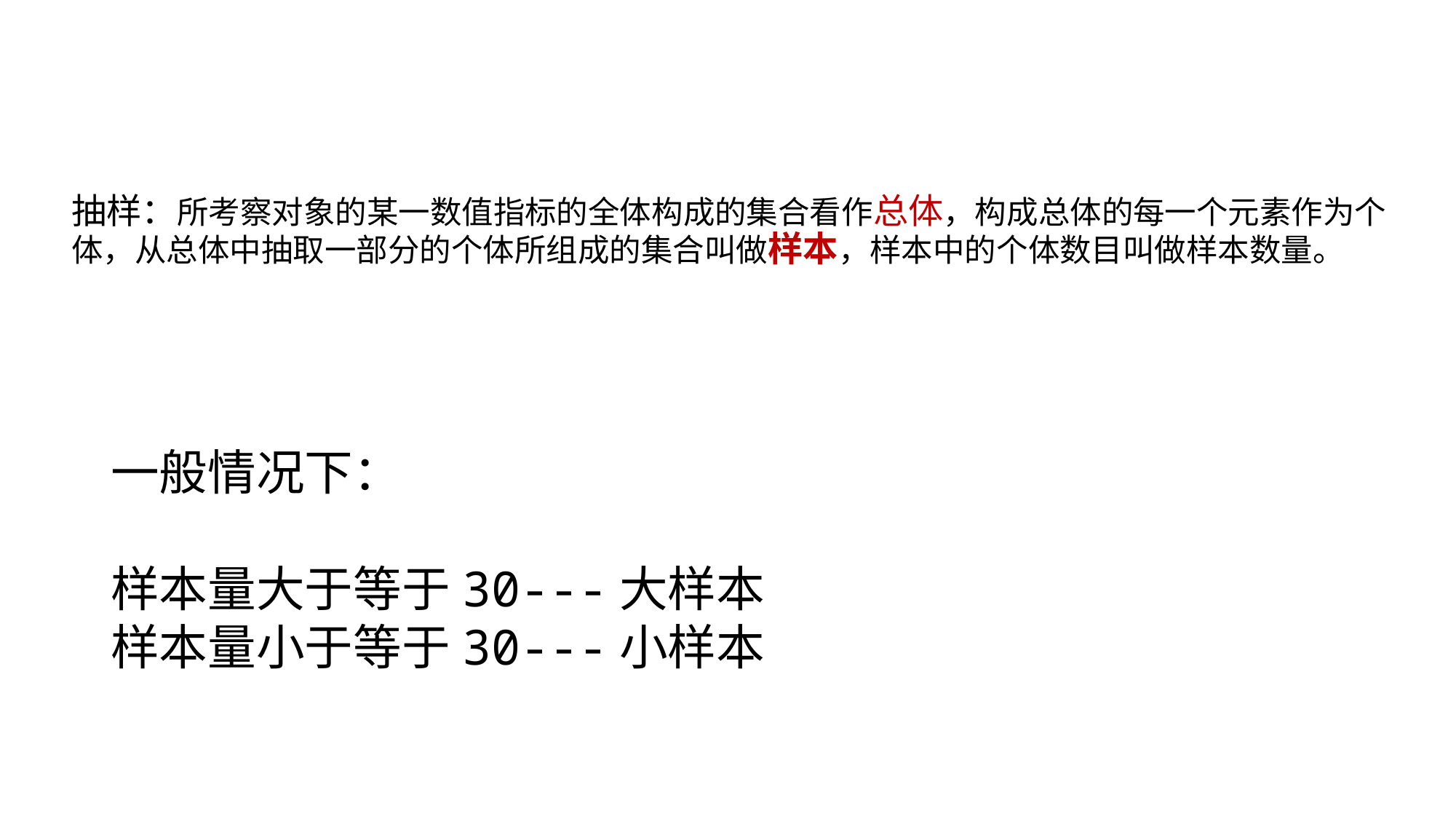

# 抽样：所考察对象的某一数值指标的全体构成的集合看作总体，构成总体的每一个元素作为个体，从总体中抽取一部分的个体所组成的集合叫做样本，样本中的个体数目叫做样本数量。
一般情况下：

样本量大于等于30---大样本
样本量小于等于30---小样本